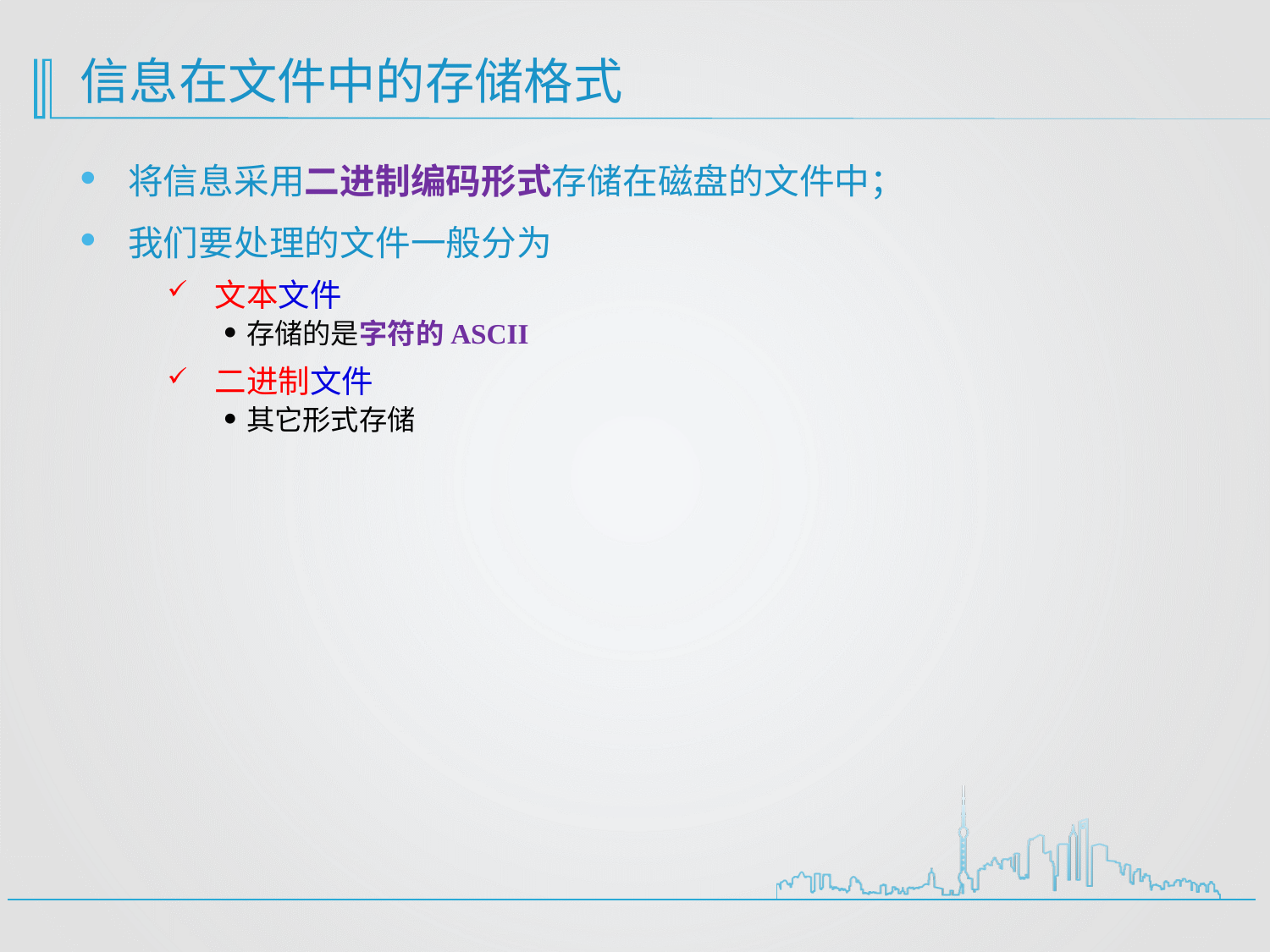

# 信息在文件中的存储格式
将信息采用二进制编码形式存储在磁盘的文件中；
我们要处理的文件一般分为
文本文件
存储的是字符的ASCII
二进制文件
其它形式存储